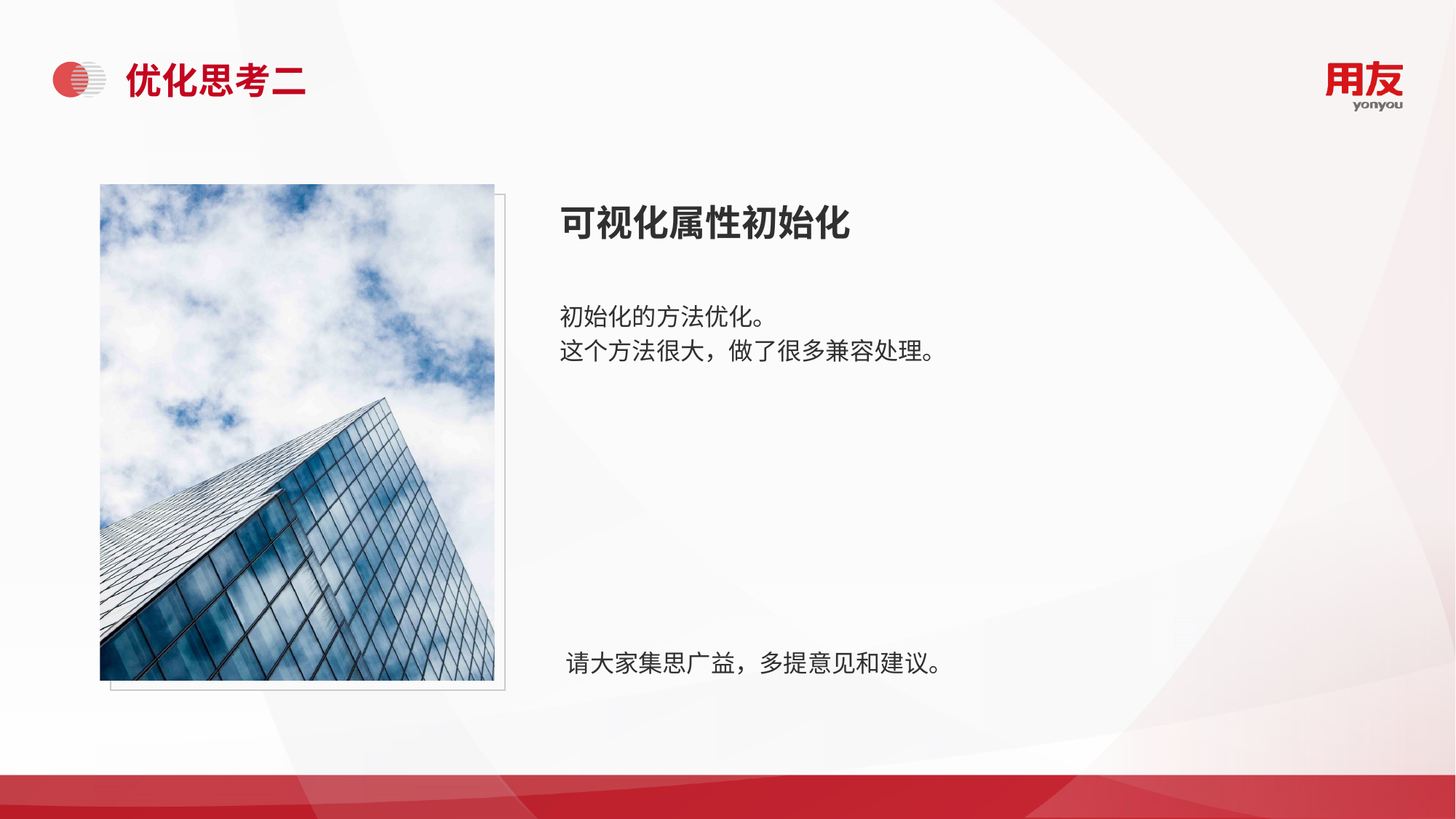

# 优化思考二

可视化属性初始化
初始化的方法优化。
这个方法很大，做了很多兼容处理。
请大家集思广益，多提意见和建议。